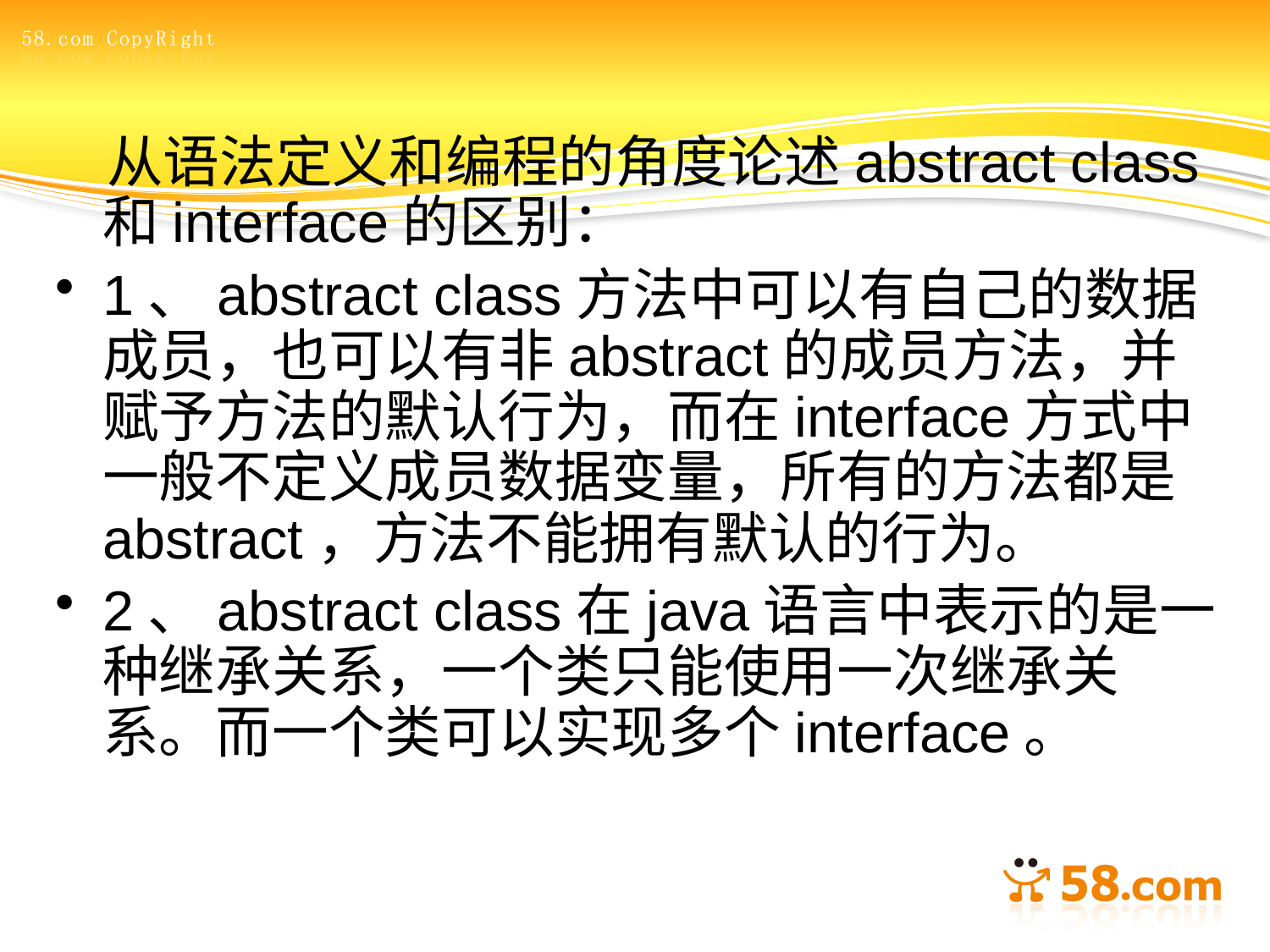

从语法定义和编程的角度论述abstract class和interface的区别：
1、abstract class方法中可以有自己的数据成员，也可以有非abstract的成员方法，并赋予方法的默认行为，而在interface方式中一般不定义成员数据变量，所有的方法都是abstract，方法不能拥有默认的行为。
2、abstract class在java语言中表示的是一种继承关系，一个类只能使用一次继承关系。而一个类可以实现多个interface。